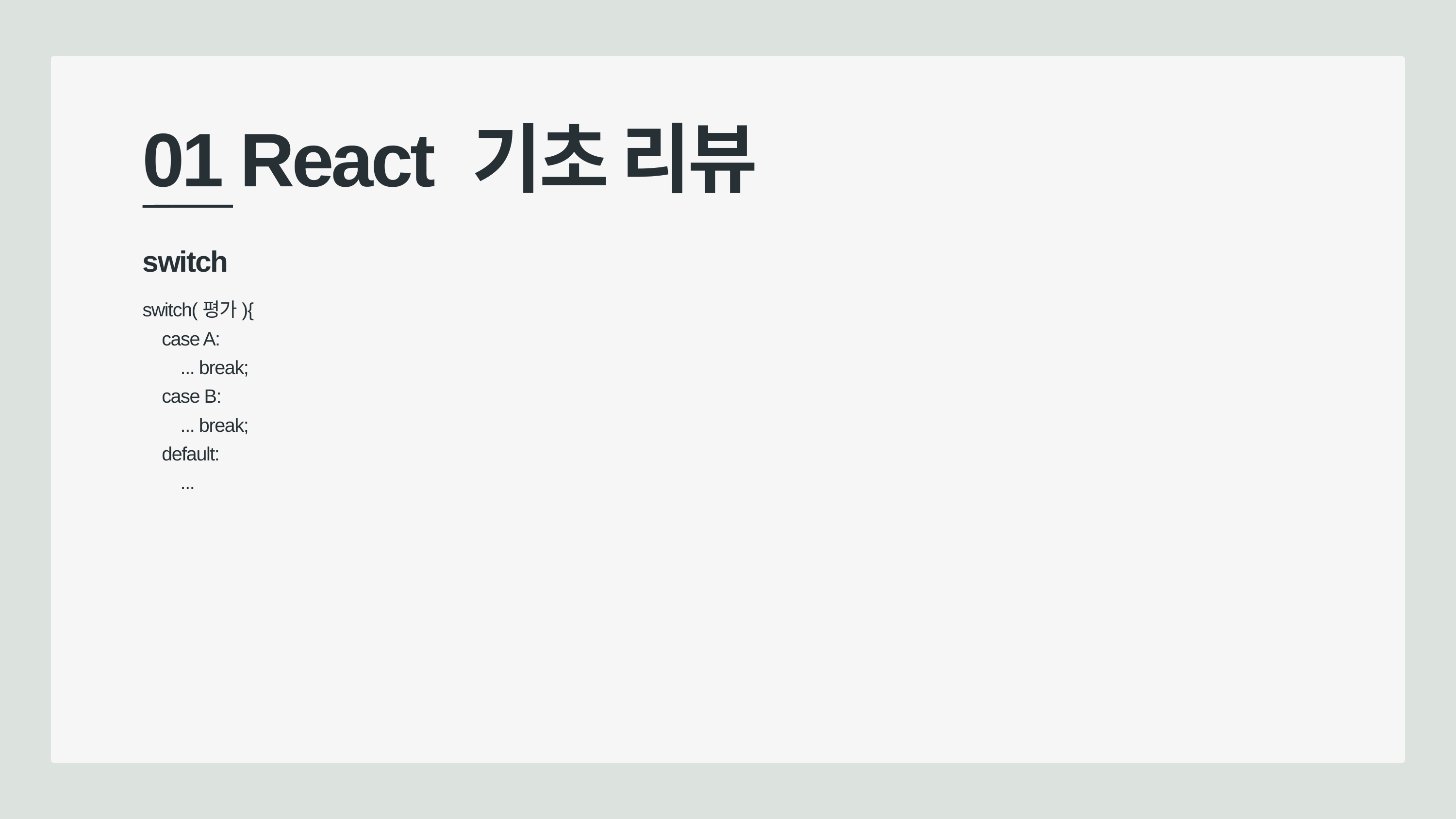

01 React 기초 리뷰

switch
switch(평가){
    case A:
        ... break;
    case B:
        ... break;
    default:
        ...